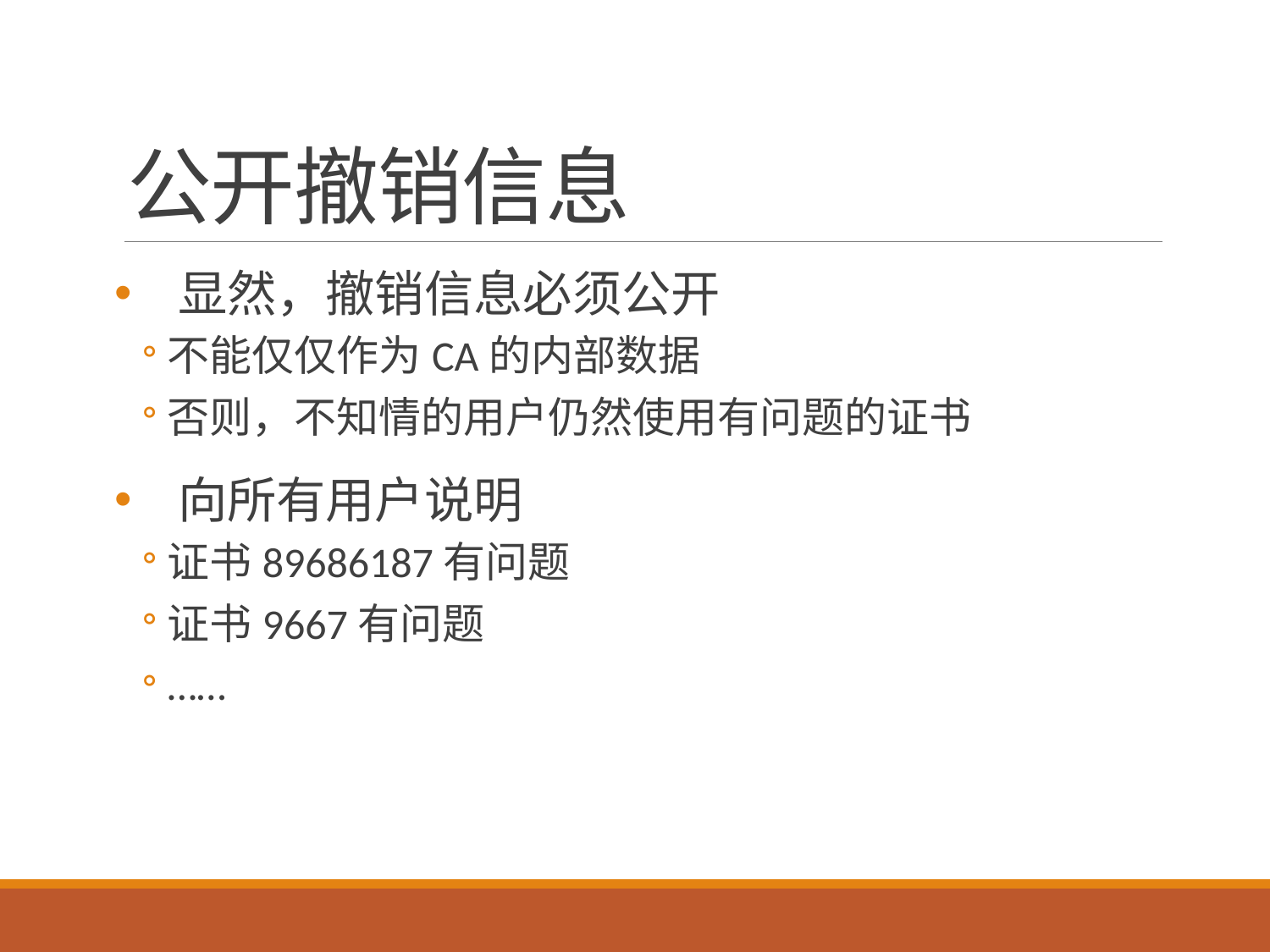

# 公开撤销信息
显然，撤销信息必须公开
不能仅仅作为CA的内部数据
否则，不知情的用户仍然使用有问题的证书
向所有用户说明
证书89686187有问题
证书9667有问题
……
51